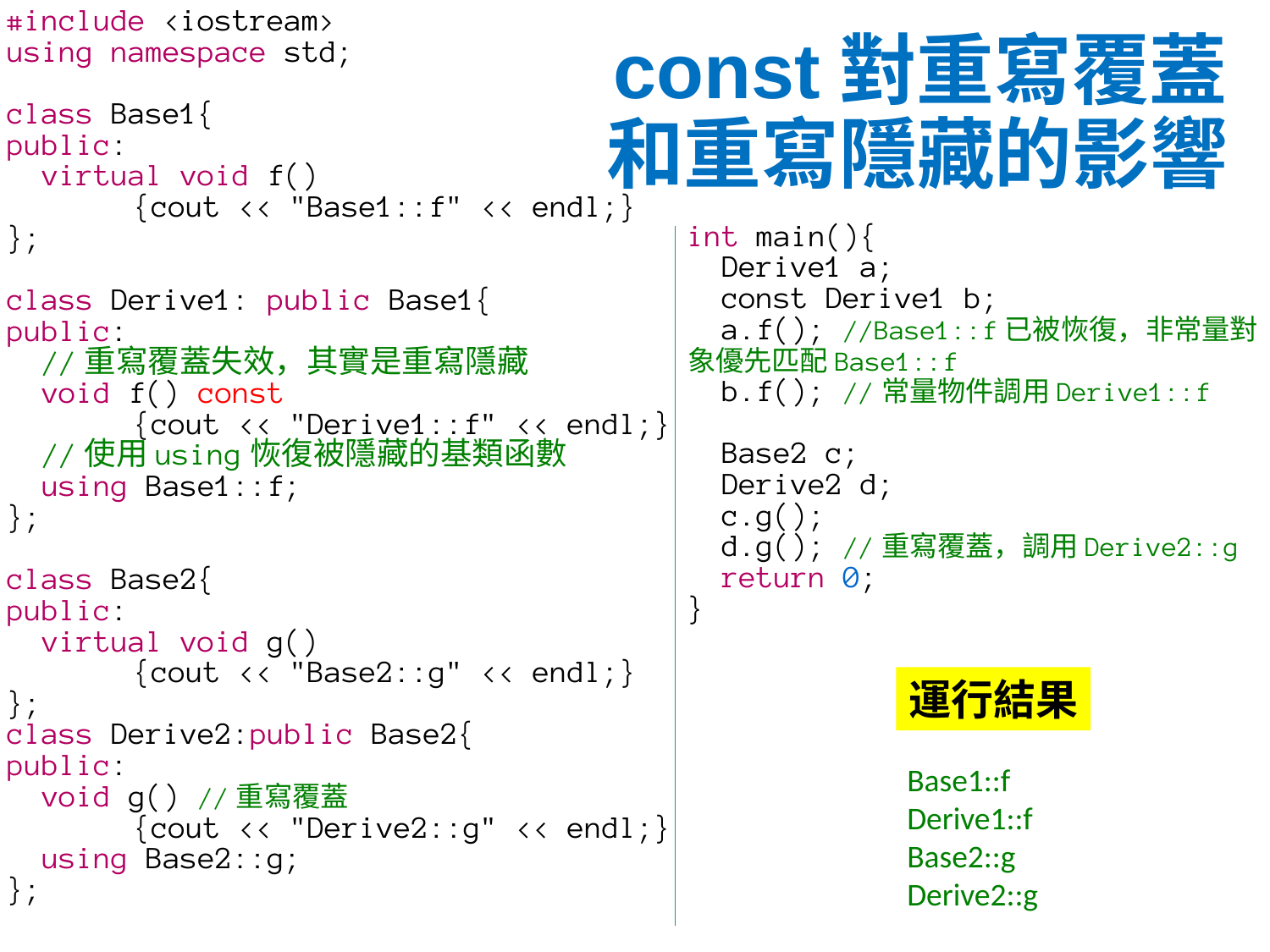

#include <iostream>
using namespace std;

class Base1{
public:
  virtual void f()
	{cout << "Base1::f" << endl;}
};
class Derive1: public Base1{
public:
  //重寫覆蓋失效，其實是重寫隱藏
  void f() const
	{cout << "Derive1::f" << endl;}
  //使用using恢復被隱藏的基類函數
  using Base1::f;
};

class Base2{
public:
  virtual void g()
	{cout << "Base2::g" << endl;}
};
class Derive2:public Base2{
public:
  void g() //重寫覆蓋
	{cout << "Derive2::g" << endl;}
  using Base2::g;
};

# const對重寫覆蓋 和重寫隱藏的影響
int main(){
  Derive1 a;
  const Derive1 b;
  a.f(); //Base1::f已被恢復，非常量對象優先匹配Base1::f
  b.f(); //常量物件調用Derive1::f

  Base2 c;
  Derive2 d;
  c.g();
  d.g(); //重寫覆蓋，調用Derive2::g
  return 0;
}
運行結果
Base1::f
Derive1::f
Base2::g
Derive2::g